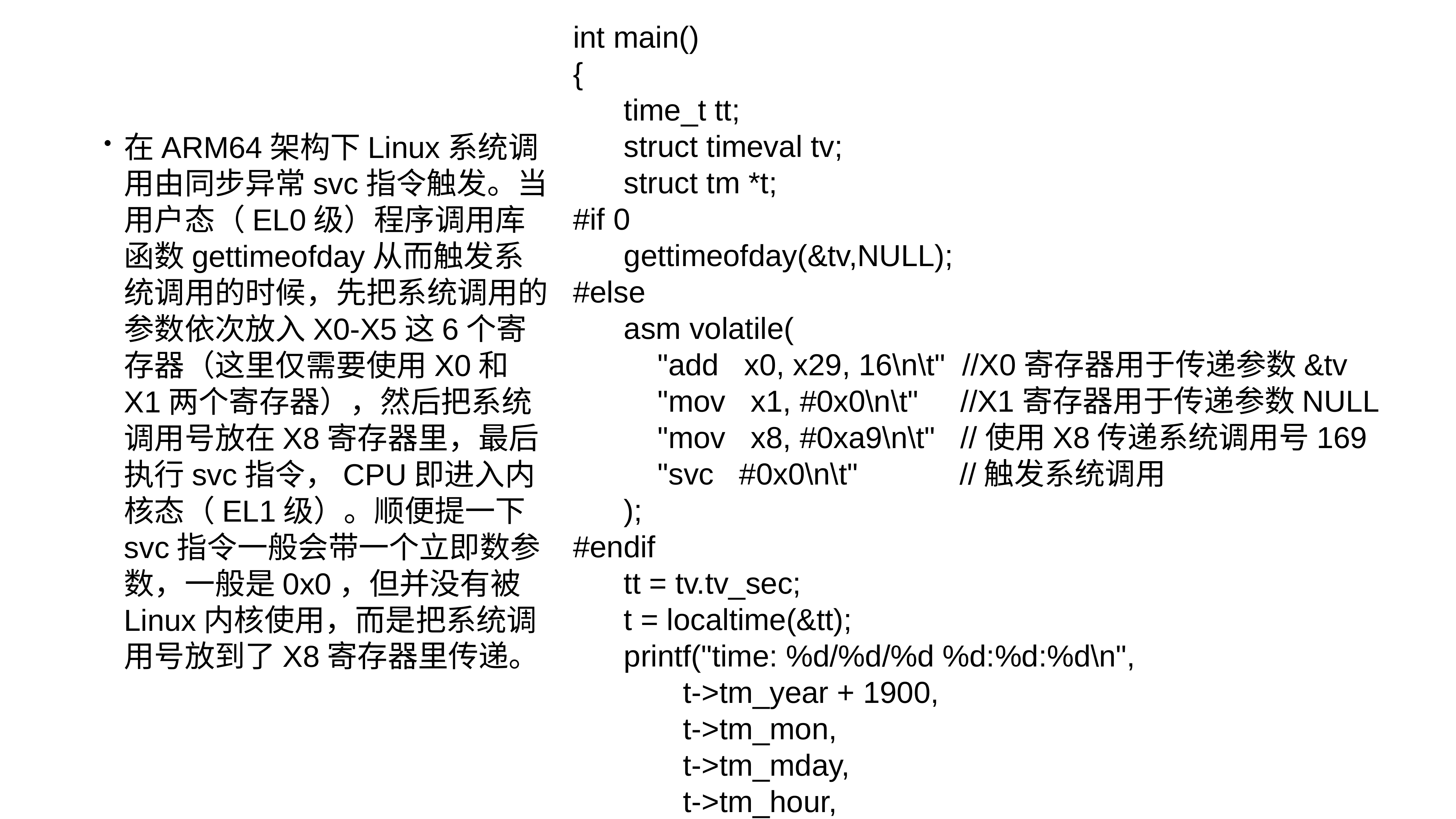

#include <stdio.h>
#include <time.h>
#include <sys/time.h>

int main()
{
      time_t tt;
      struct timeval tv;
      struct tm *t;
#if 0
      gettimeofday(&tv,NULL);
#else
      asm volatile(
          "add   x0, x29, 16\n\t"  //X0寄存器用于传递参数&tv
          "mov   x1, #0x0\n\t"     //X1寄存器用于传递参数NULL
          "mov   x8, #0xa9\n\t"   //使用X8传递系统调用号169
          "svc   #0x0\n\t"            //触发系统调用
      );
#endif
      tt = tv.tv_sec;
      t = localtime(&tt);
      printf("time: %d/%d/%d %d:%d:%d\n",
             t->tm_year + 1900,
             t->tm_mon,
             t->tm_mday,
             t->tm_hour,
             t->tm_min,
             t->tm_sec);
      return 0;
}
在ARM64架构下Linux系统调用由同步异常svc指令触发。当用户态（EL0级）程序调用库函数gettimeofday从而触发系统调用的时候，先把系统调用的参数依次放入X0-X5这6个寄存器（这里仅需要使用X0和X1两个寄存器），然后把系统调用号放在X8寄存器里，最后执行svc指令，CPU即进入内核态（EL1级）。顺便提一下svc指令一般会带一个立即数参数，一般是0x0，但并没有被Linux内核使用，而是把系统调用号放到了X8寄存器里传递。